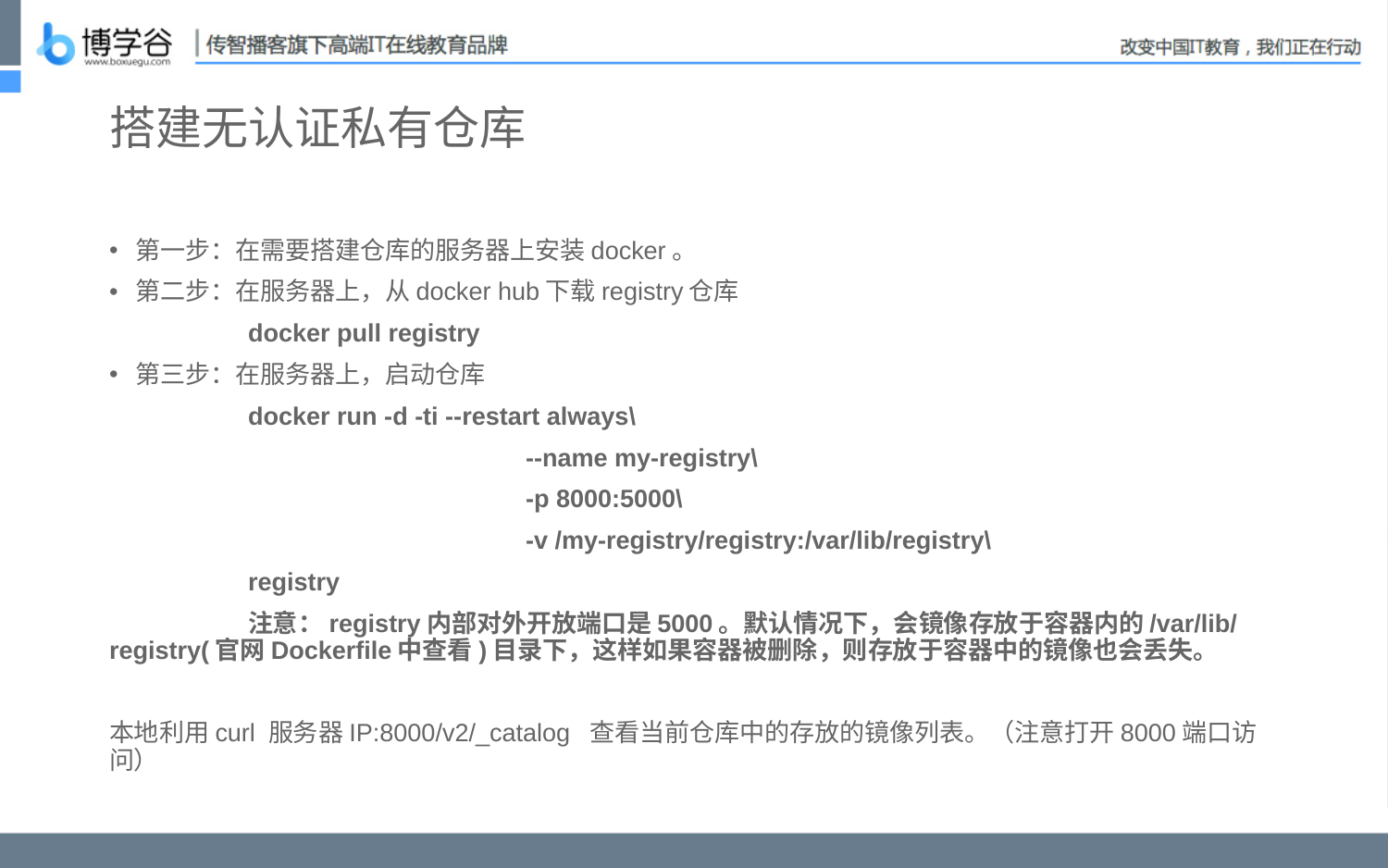

# 搭建无认证私有仓库
第一步：在需要搭建仓库的服务器上安装docker。
第二步：在服务器上，从docker hub下载registry仓库
	docker pull registry
第三步：在服务器上，启动仓库
	docker run -d -ti --restart always\
			--name my-registry\
			-p 8000:5000\
			-v /my-registry/registry:/var/lib/registry\
 	registry
	注意：registry内部对外开放端口是5000。默认情况下，会镜像存放于容器内的/var/lib/registry(官网Dockerfile中查看)目录下，这样如果容器被删除，则存放于容器中的镜像也会丢失。

本地利用curl 服务器IP:8000/v2/_catalog  查看当前仓库中的存放的镜像列表。（注意打开8000端口访问）